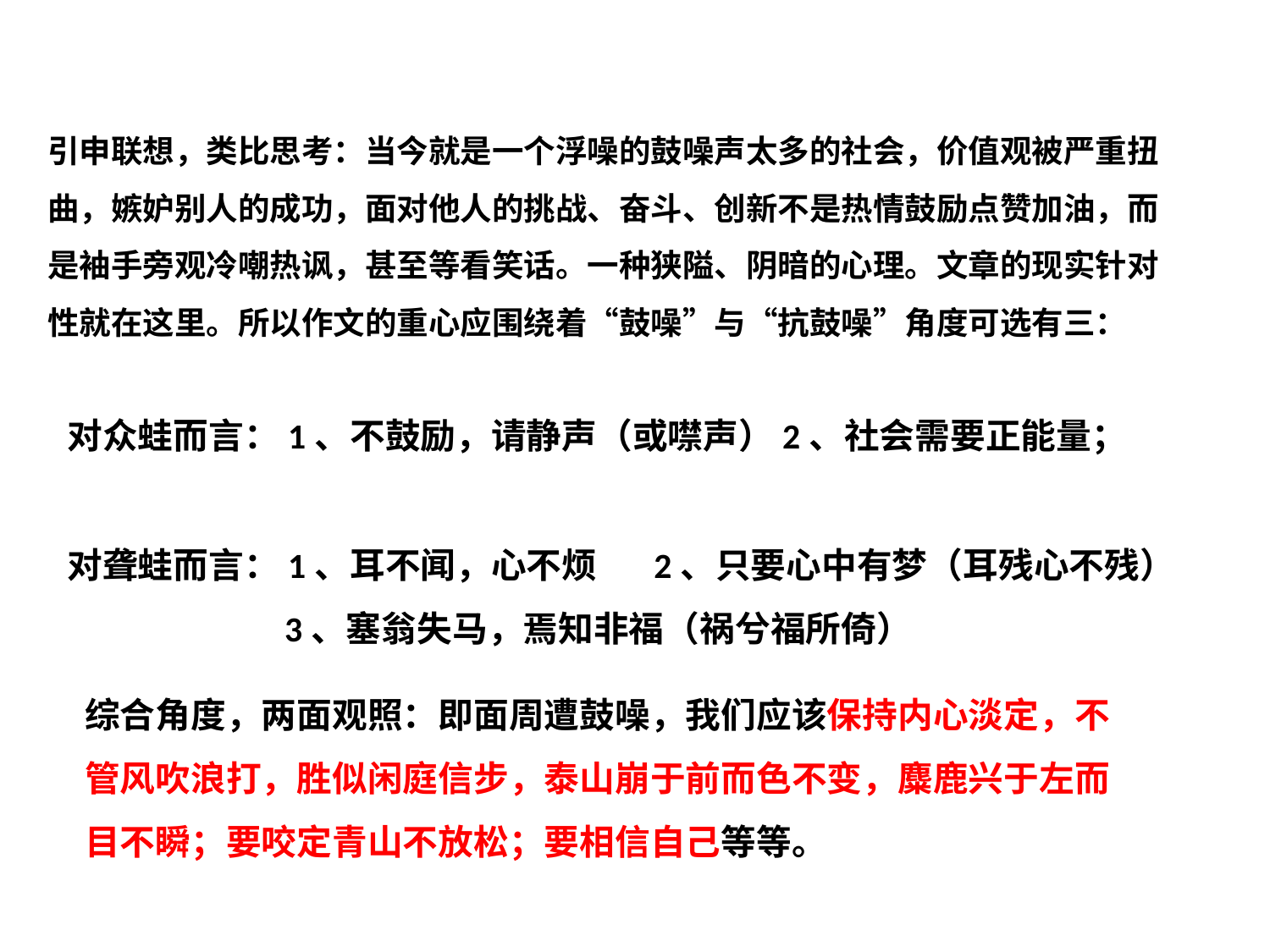

引申联想，类比思考：当今就是一个浮噪的鼓噪声太多的社会，价值观被严重扭曲，嫉妒别人的成功，面对他人的挑战、奋斗、创新不是热情鼓励点赞加油，而是袖手旁观冷嘲热讽，甚至等看笑话。一种狭隘、阴暗的心理。文章的现实针对性就在这里。所以作文的重心应围绕着“鼓噪”与“抗鼓噪”角度可选有三：
对众蛙而言：1、不鼓励，请静声（或噤声）2、社会需要正能量；

对聋蛙而言：1、耳不闻，心不烦      2、只要心中有梦（耳残心不残）
                           3、塞翁失马，焉知非福（祸兮福所倚）
综合角度，两面观照：即面周遭鼓噪，我们应该保持内心淡定，不管风吹浪打，胜似闲庭信步，泰山崩于前而色不变，麋鹿兴于左而目不瞬；要咬定青山不放松；要相信自己等等。